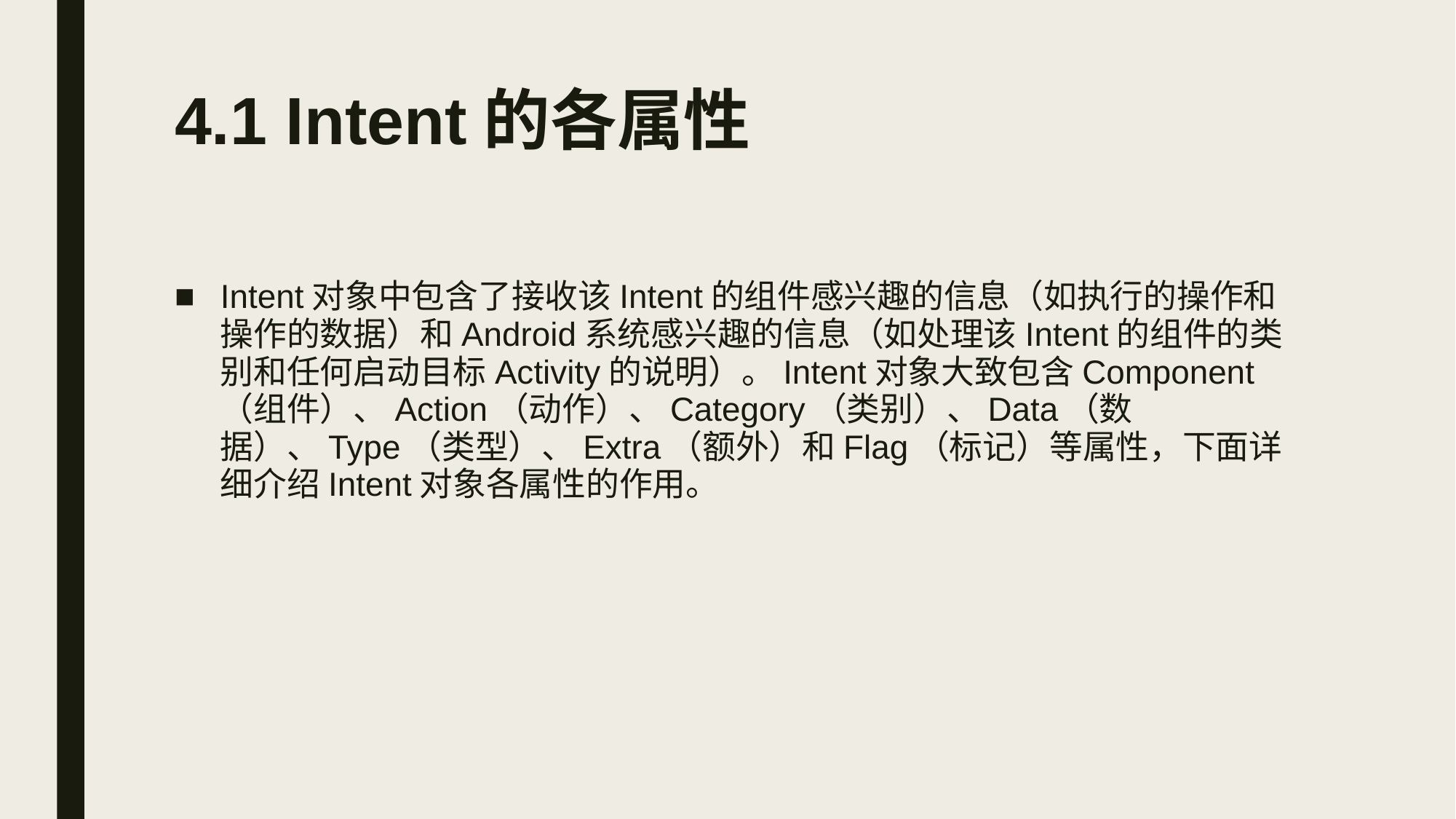

# 4.1 Intent的各属性
Intent对象中包含了接收该Intent的组件感兴趣的信息（如执行的操作和操作的数据）和Android系统感兴趣的信息（如处理该Intent的组件的类别和任何启动目标Activity的说明）。Intent对象大致包含Component（组件）、Action（动作）、Category（类别）、Data（数据）、Type（类型）、Extra（额外）和Flag（标记）等属性，下面详细介绍Intent对象各属性的作用。